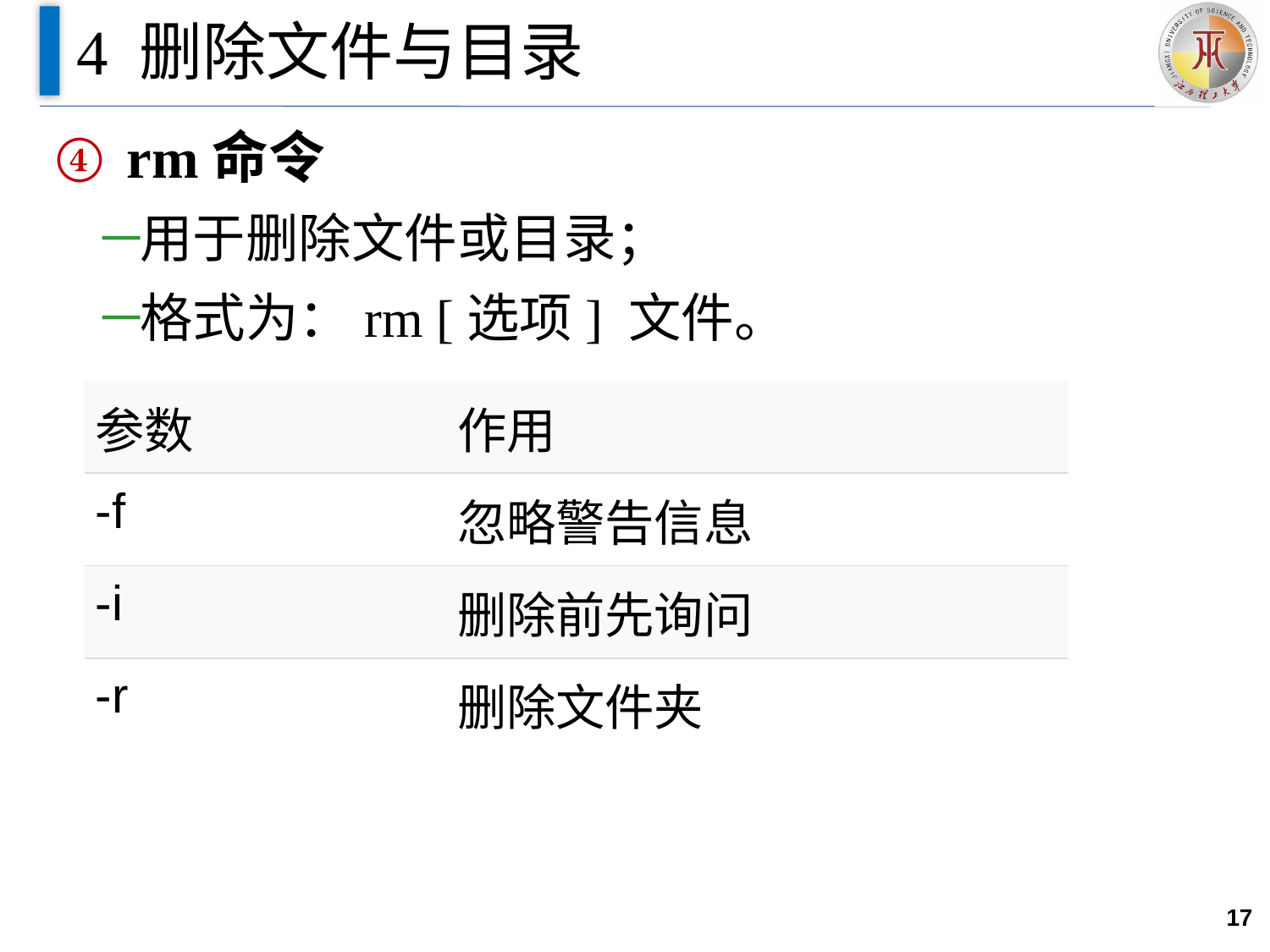

# 4 删除文件与目录
rm命令
用于删除文件或目录；
格式为：rm [选项] 文件。
| 参数 | 作用 |
| --- | --- |
| -f | 忽略警告信息 |
| -i | 删除前先询问 |
| -r | 删除文件夹 |
17